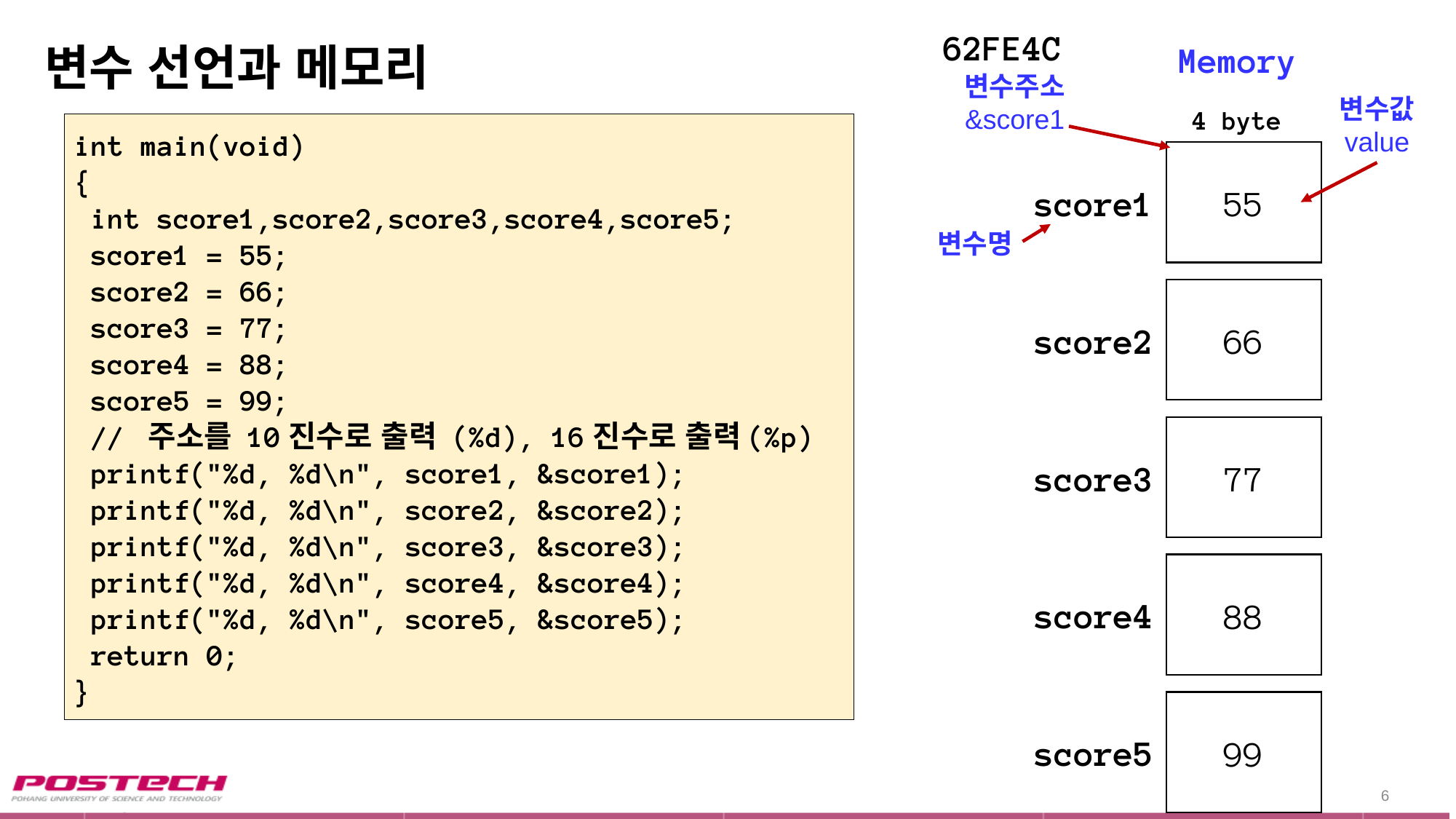

62FE4C
Memory
# 변수 선언과 메모리
변수주소
&score1
변수값
value
4 byte
int main(void)
{
 int score1,score2,score3,score4,score5;
 score1 = 55;
 score2 = 66;
 score3 = 77;
 score4 = 88;
 score5 = 99;
 // 주소를 10진수로 출력 (%d), 16진수로 출력(%p)
 printf("%d, %d\n", score1, &score1);
 printf("%d, %d\n", score2, &score2);
 printf("%d, %d\n", score3, &score3);
 printf("%d, %d\n", score4, &score4);
 printf("%d, %d\n", score5, &score5);
 return 0;
}
55
score1
변수명
66
score2
77
score3
88
score4
99
score5
6